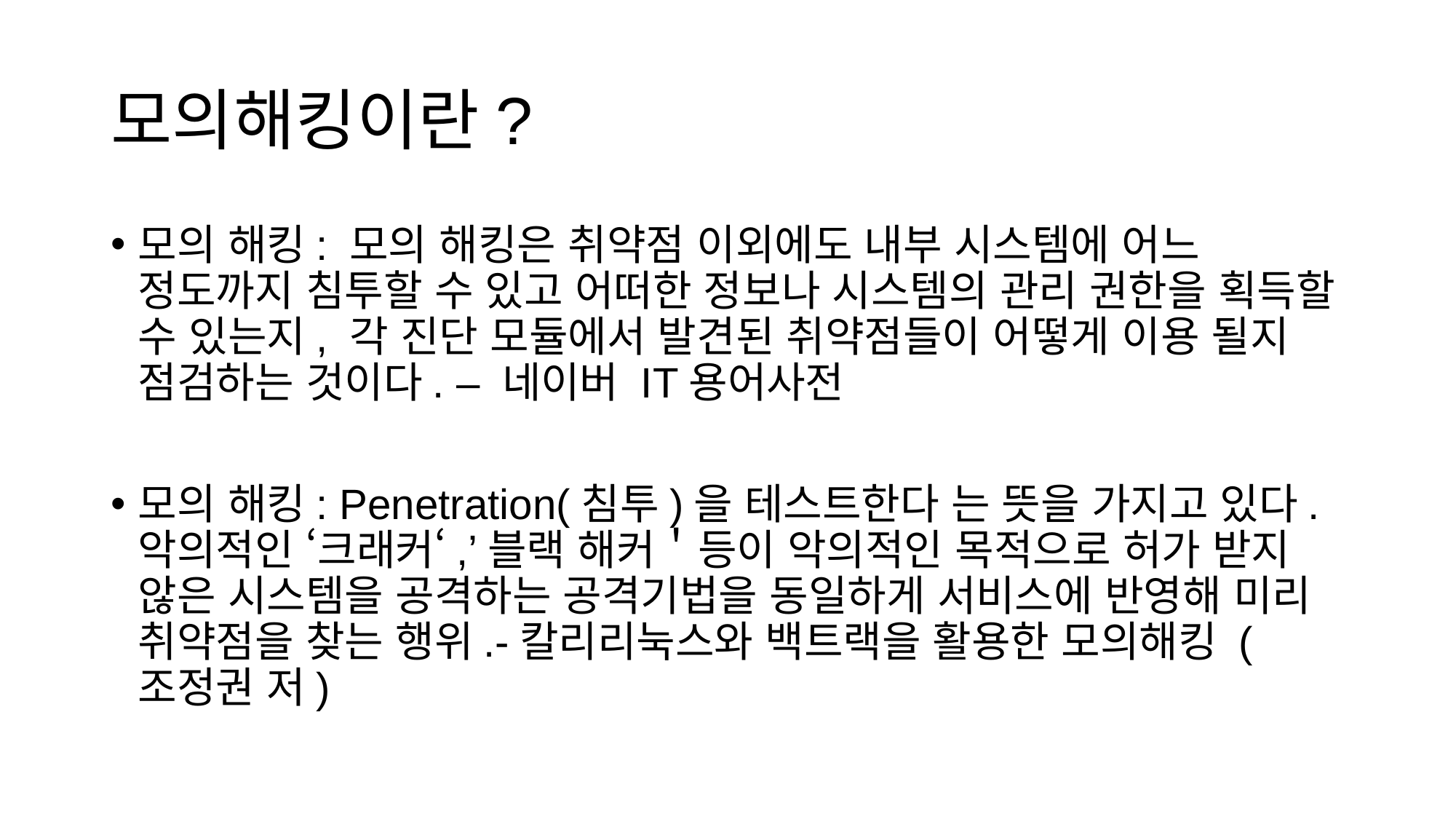

# 모의해킹이란?
모의 해킹: 모의 해킹은 취약점 이외에도 내부 시스템에 어느 정도까지 침투할 수 있고 어떠한 정보나 시스템의 관리 권한을 획득할 수 있는지, 각 진단 모듈에서 발견된 취약점들이 어떻게 이용 될지 점검하는 것이다. – 네이버 IT용어사전

모의 해킹: Penetration(침투)을 테스트한다 는 뜻을 가지고 있다. 악의적인 ‘크래커‘,’블랙 해커＇등이 악의적인 목적으로 허가 받지 않은 시스템을 공격하는 공격기법을 동일하게 서비스에 반영해 미리 취약점을 찾는 행위.-칼리리눅스와 백트랙을 활용한 모의해킹 (조정권 저)